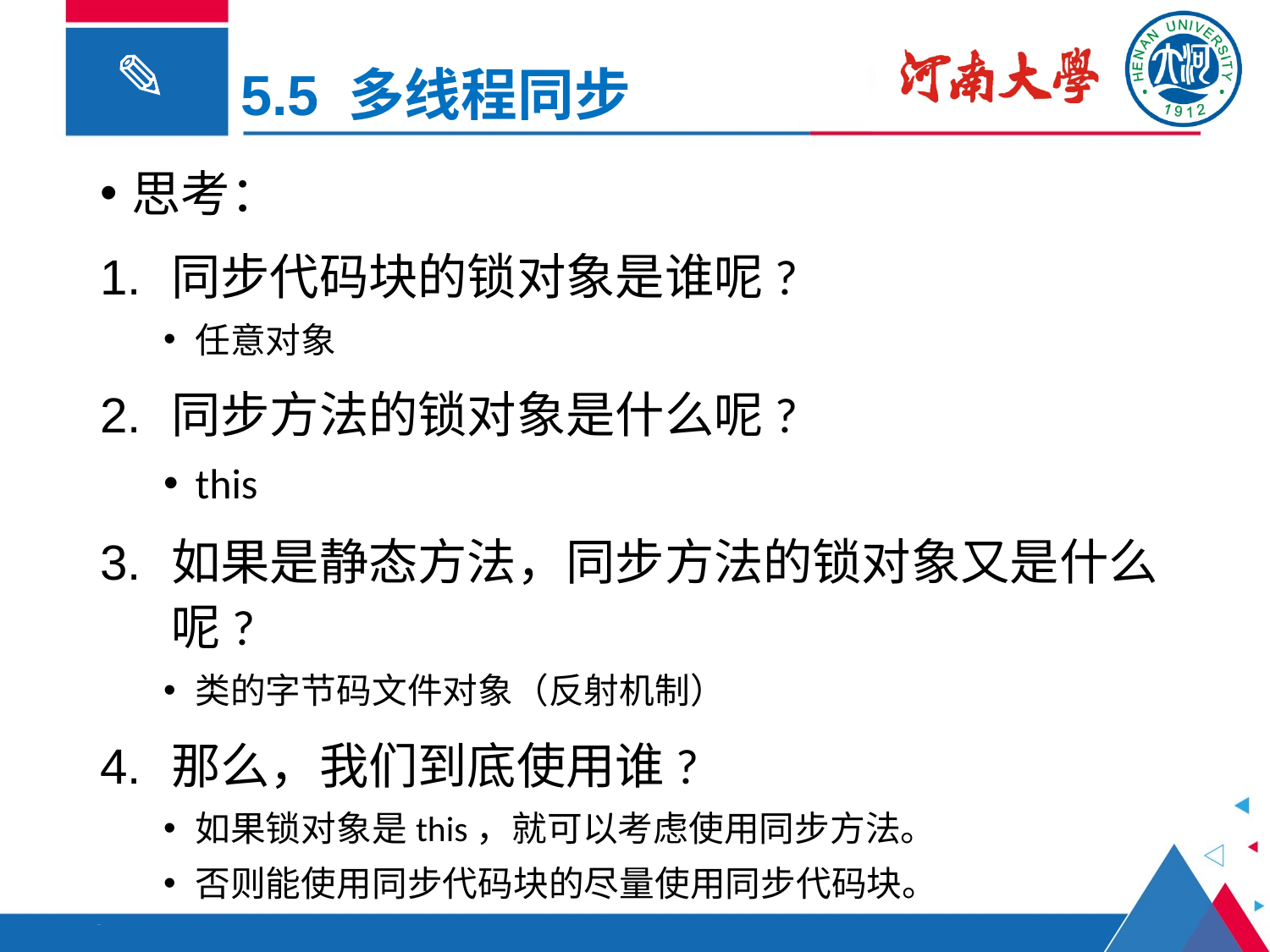

5.5 多线程同步
思考：
同步代码块的锁对象是谁呢?
任意对象
同步方法的锁对象是什么呢?
this
如果是静态方法，同步方法的锁对象又是什么呢?
类的字节码文件对象（反射机制）
那么，我们到底使用谁?
如果锁对象是this，就可以考虑使用同步方法。
否则能使用同步代码块的尽量使用同步代码块。